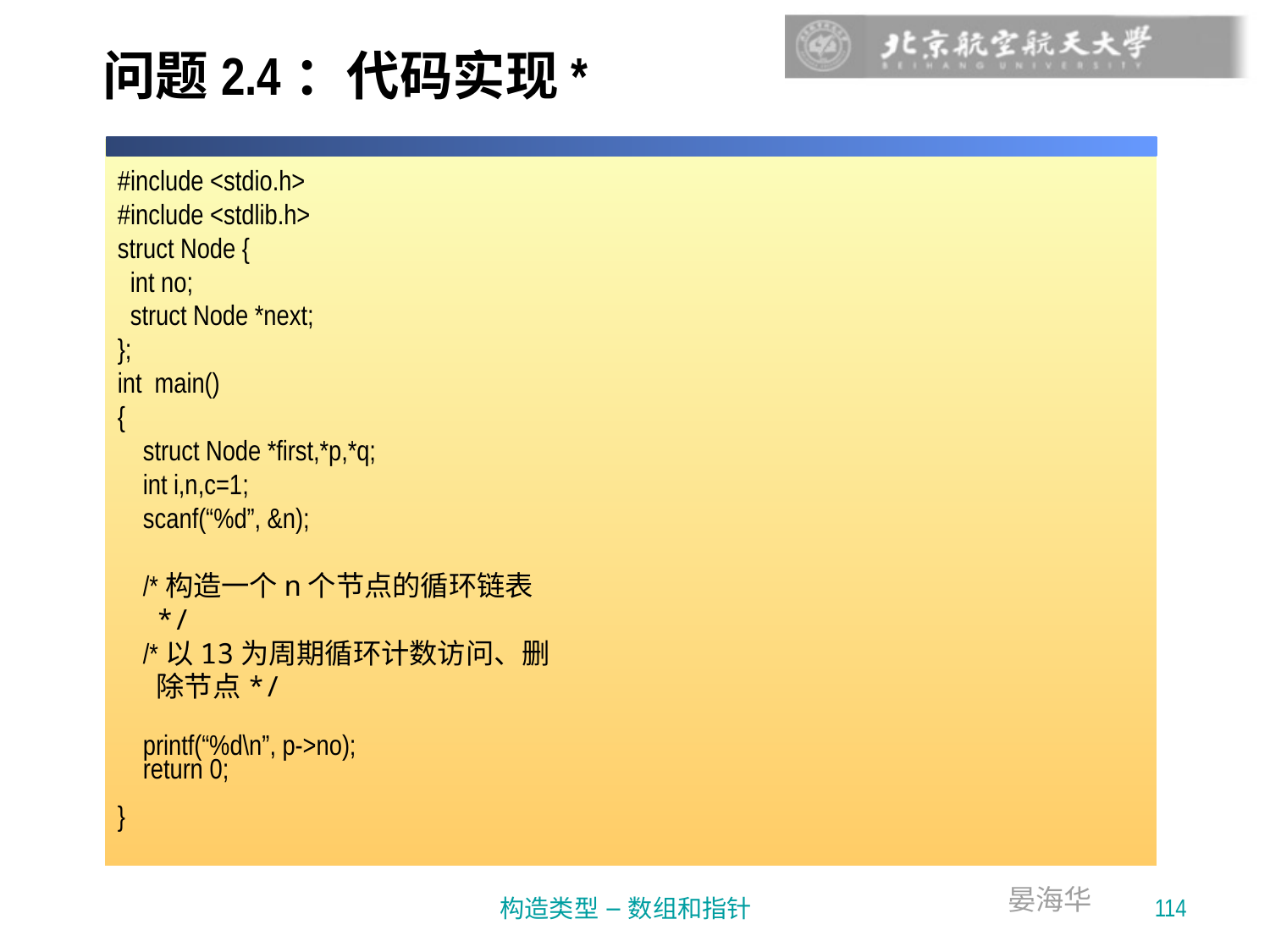

# 问题2.4：代码实现*
#include <stdio.h>
#include <stdlib.h>
struct Node {
  int no;
  struct Node *next;
};
int  main()
{
    struct Node *first,*p,*q;
    int i,n,c=1;
    scanf(“%d”, &n);

    /*构造一个n个节点的循环链表*/
    /*以13为周期循环计数访问、删除节点*/

    printf(“%d\n”, p->no);
    return 0;

}
114
构造类型 – 数组和指针